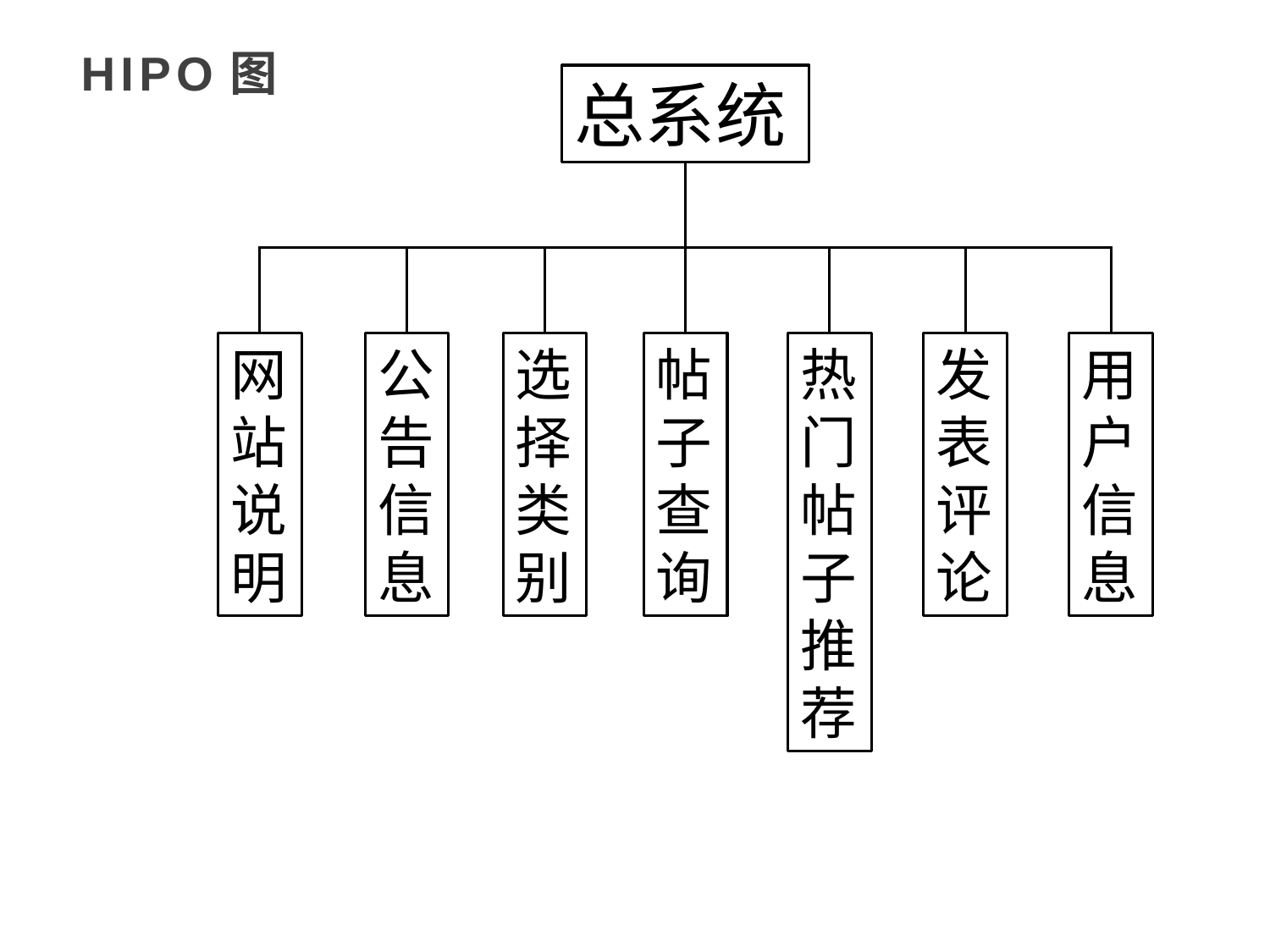

HIPO图
总系统
网站说明
公告信息
选择类别
帖子查询
热门帖子推荐
发表评论
用户信息